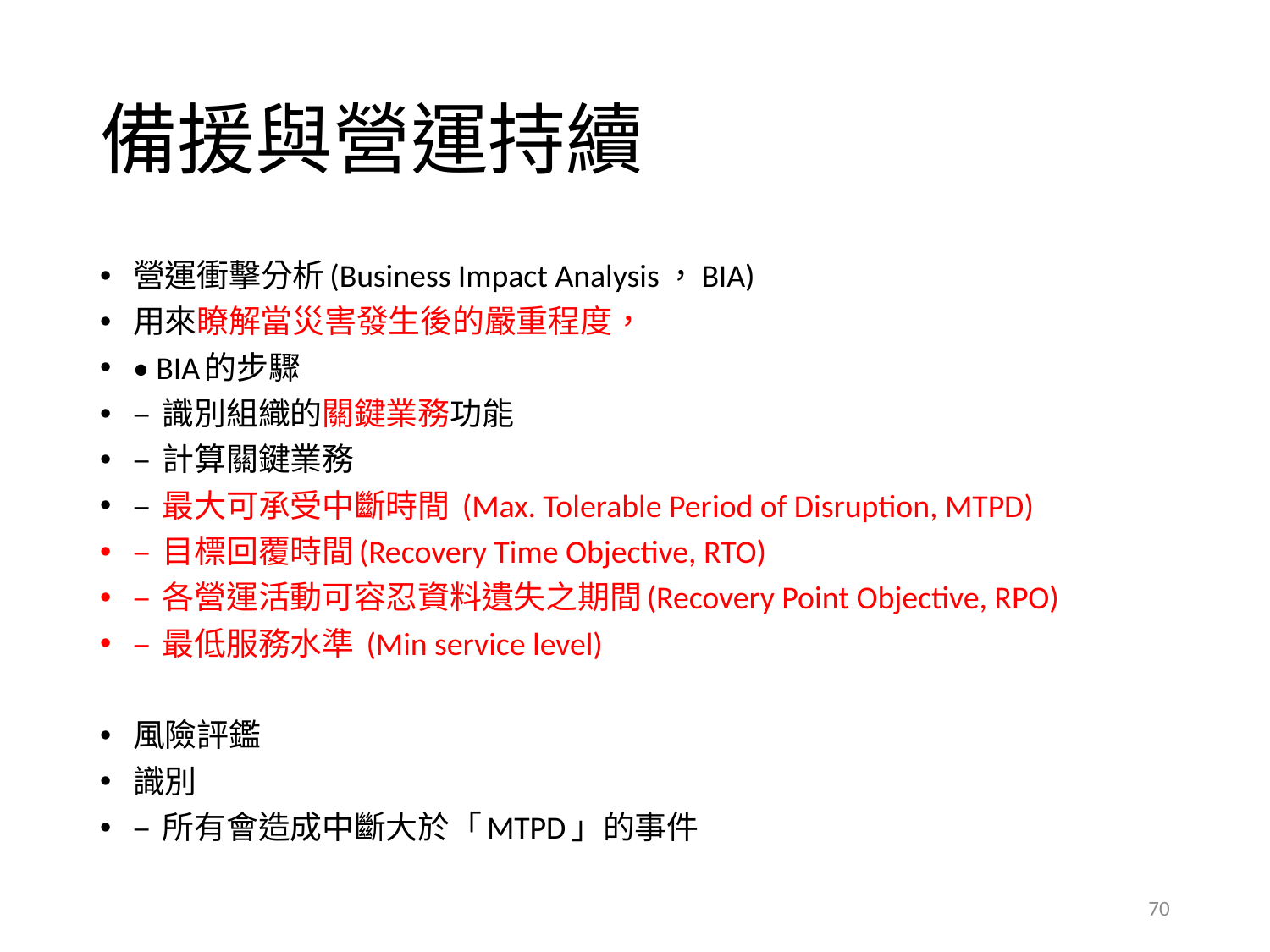

# 備援與營運持續
營運衝擊分析(Business Impact Analysis，BIA)
用來瞭解當災害發生後的嚴重程度，
• BIA的步驟
– 識別組織的關鍵業務功能
– 計算關鍵業務
– 最大可承受中斷時間 (Max. Tolerable Period of Disruption, MTPD)
– 目標回覆時間(Recovery Time Objective, RTO)
– 各營運活動可容忍資料遺失之期間(Recovery Point Objective, RPO)
– 最低服務水準 (Min service level)

風險評鑑
識別
– 所有會造成中斷大於「MTPD」的事件

70